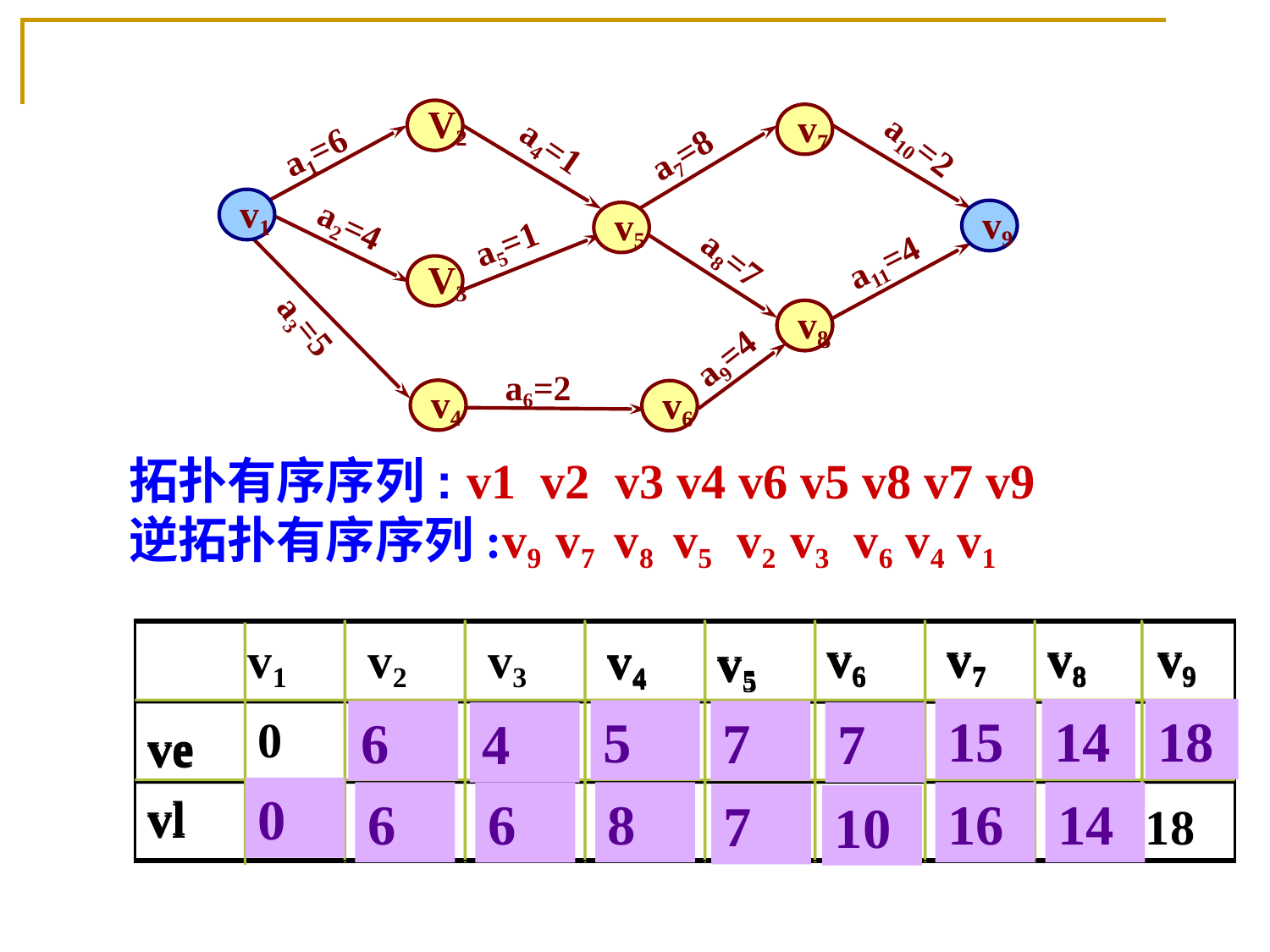

V2
v7
a10=2
a4=1
a1=6

a7=8
v1
a2=4
v9
v5
a5=1

a8=7
a11=4

V3
a3=5
v8
v8
a9=4

a6=2
v4
v6

拓扑有序序列: v1  v2  v3 v4 v6 v5 v8 v7 v9
逆拓扑有序序列:v9  v7  v8  v5  v2  v3  v6 v4 v1

v6

v7

v8

v9

v1

v2

v3

v4

v6

v7

v8

v9
v5

v4
v5

ve
ve

vl

vl
15
14
18
0
0
5
0
6
7
0
0
4
0
0
7
0
0
0
6
8
16
14
6
7
18
10
18
18
18
18
18
18
18
18